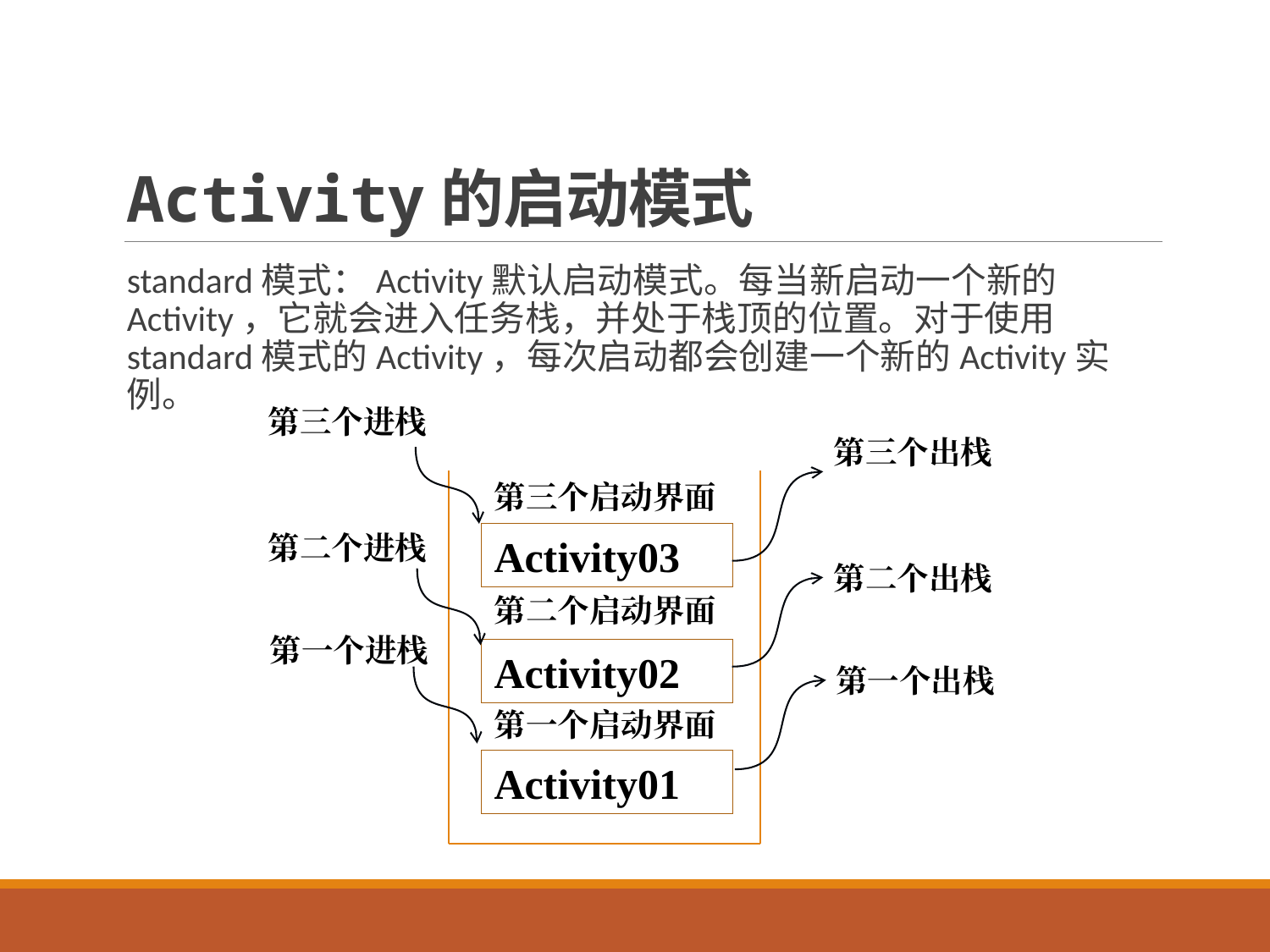

# Activity的启动模式
standard模式：Activity默认启动模式。每当新启动一个新的Activity，它就会进入任务栈，并处于栈顶的位置。对于使用standard模式的Activity，每次启动都会创建一个新的Activity实例。

第三个进栈
第三个出栈
第三个启动界面
第二个进栈
Activity03
第二个出栈
第二个启动界面
第一个进栈
Activity02
第一个出栈
第一个启动界面
Activity01